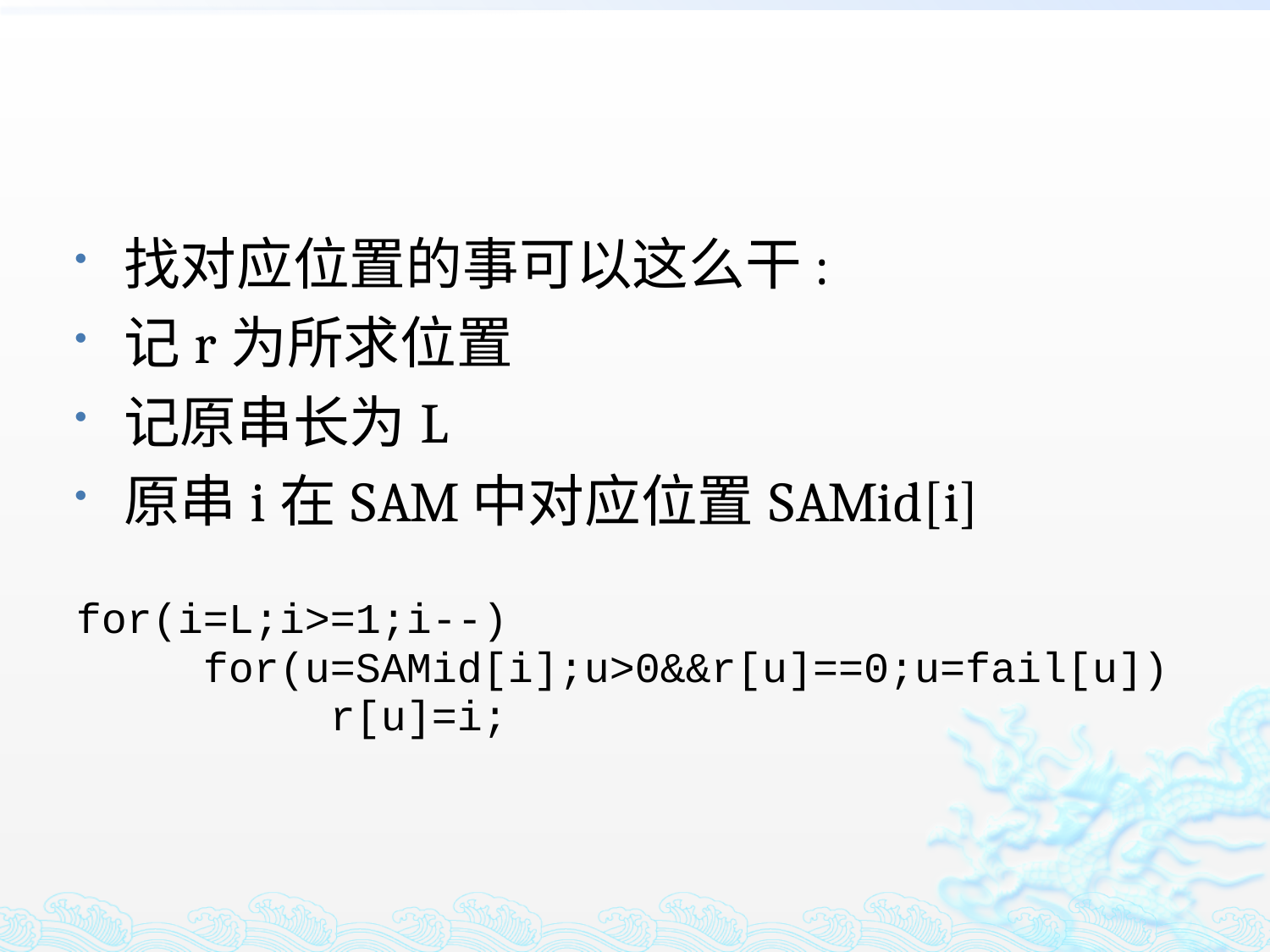

#
找对应位置的事可以这么干:
记r为所求位置
记原串长为L
原串i在SAM中对应位置SAMid[i]

for(i=L;i>=1;i--)
	for(u=SAMid[i];u>0&&r[u]==0;u=fail[u])
	r[u]=i;